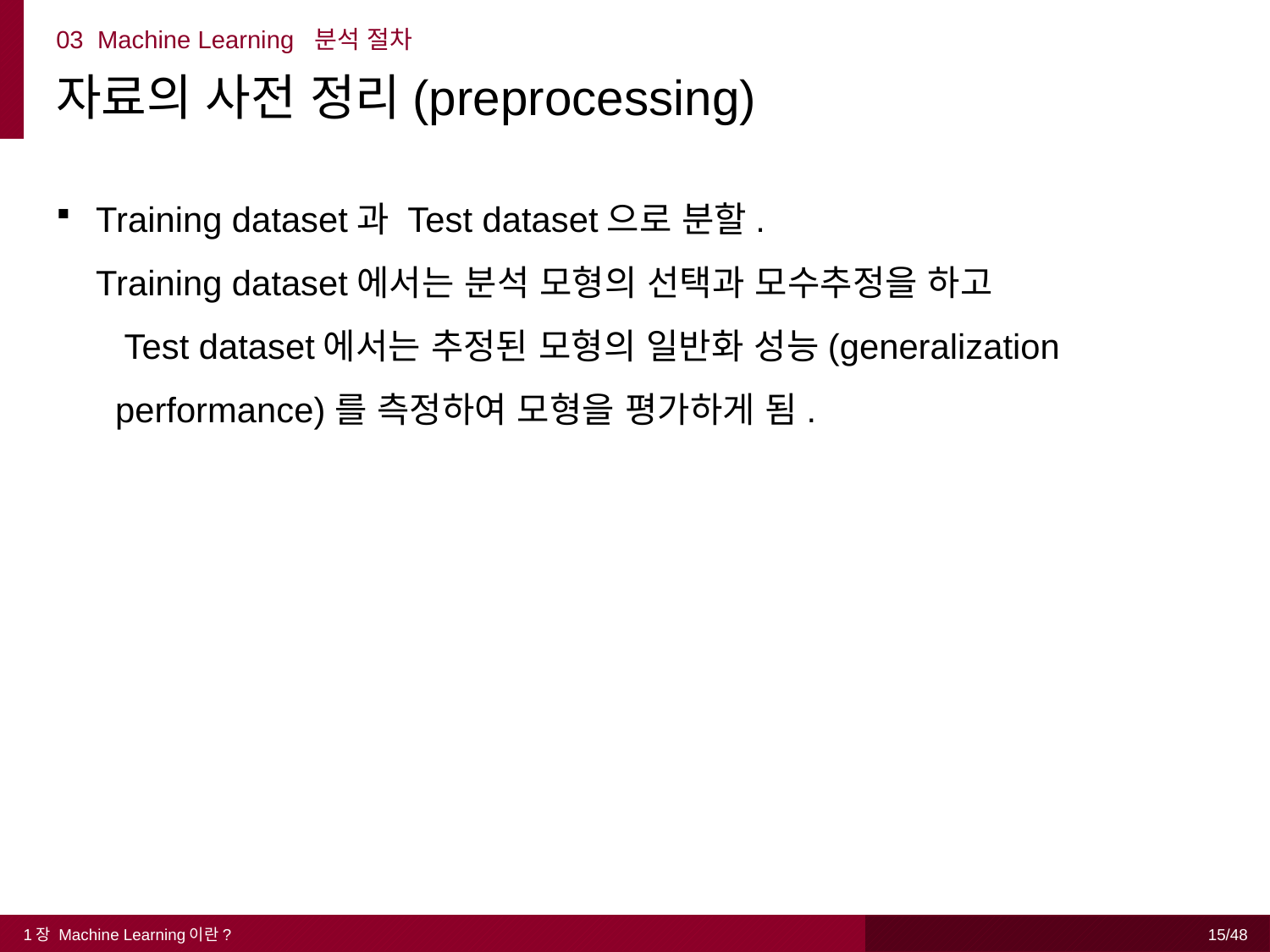

03  Machine Learning  분석 절차
자료의 사전 정리(preprocessing)
Training dataset과 Test dataset으로 분할.
Training dataset에서는 분석 모형의 선택과 모수추정을 하고
  Test dataset에서는 추정된 모형의 일반화 성능(generalization
  performance)를 측정하여 모형을 평가하게 됨.

1장 Machine Learning이란?
15/48